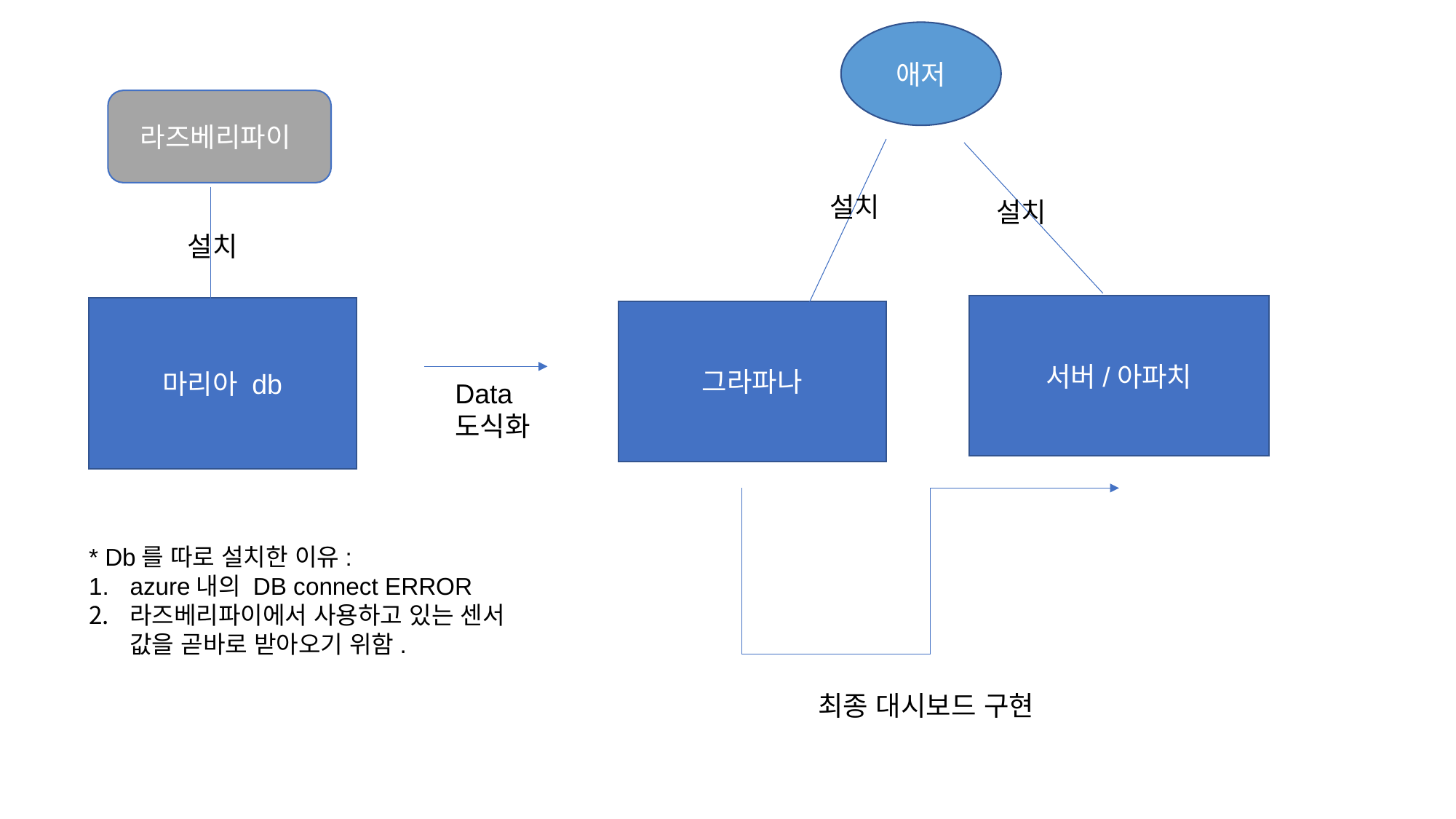

애저
라즈베리파이
설치
설치
설치
서버/아파치
마리아 db
그라파나
Data 도식화
* Db를 따로 설치한 이유:
azure내의 DB connect ERROR
라즈베리파이에서 사용하고 있는 센서 값을 곧바로 받아오기 위함.

최종 대시보드 구현